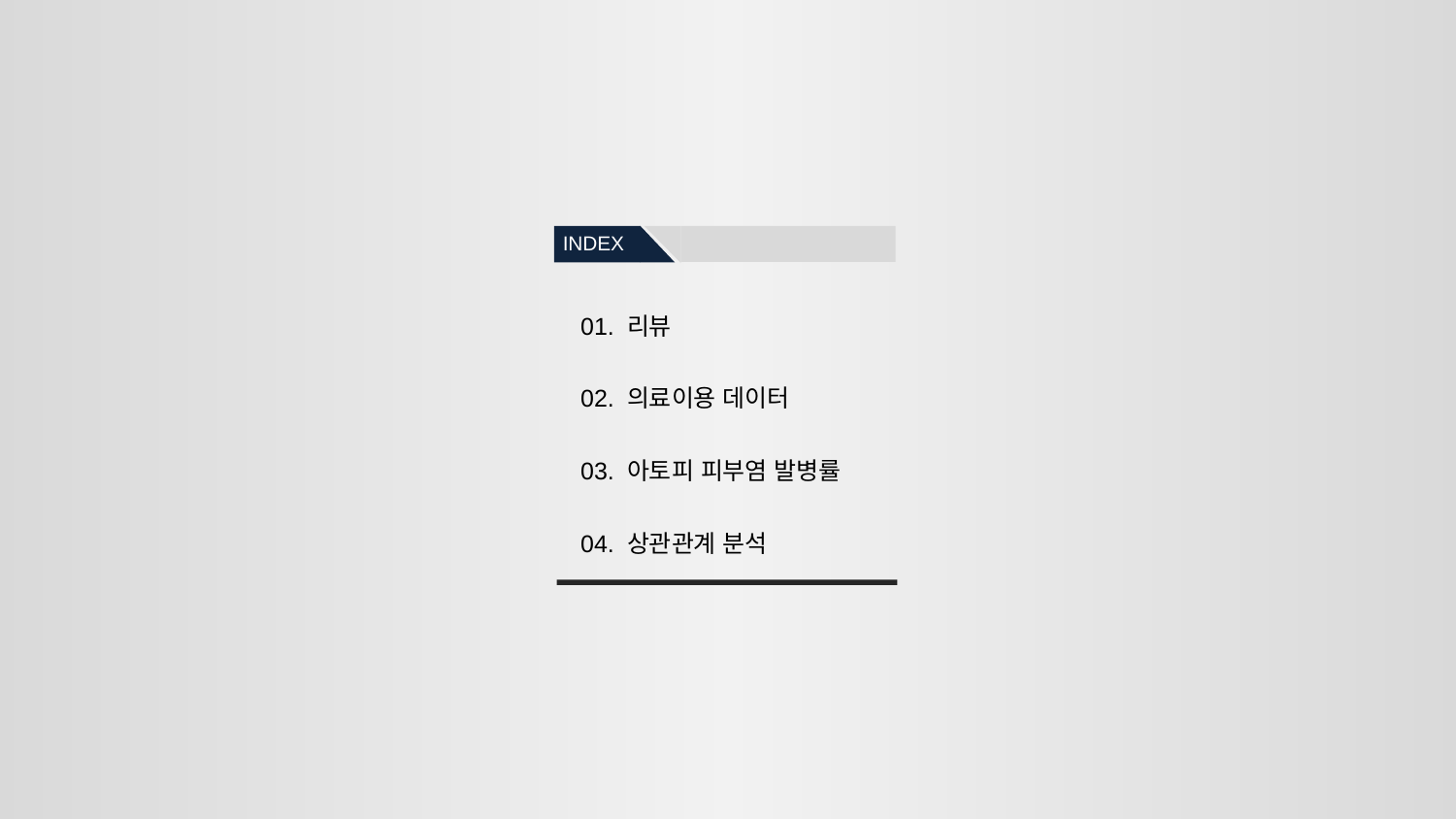

INDEX

01. 리뷰
02. 의료이용 데이터
03. 아토피 피부염 발병률
04. 상관관계 분석